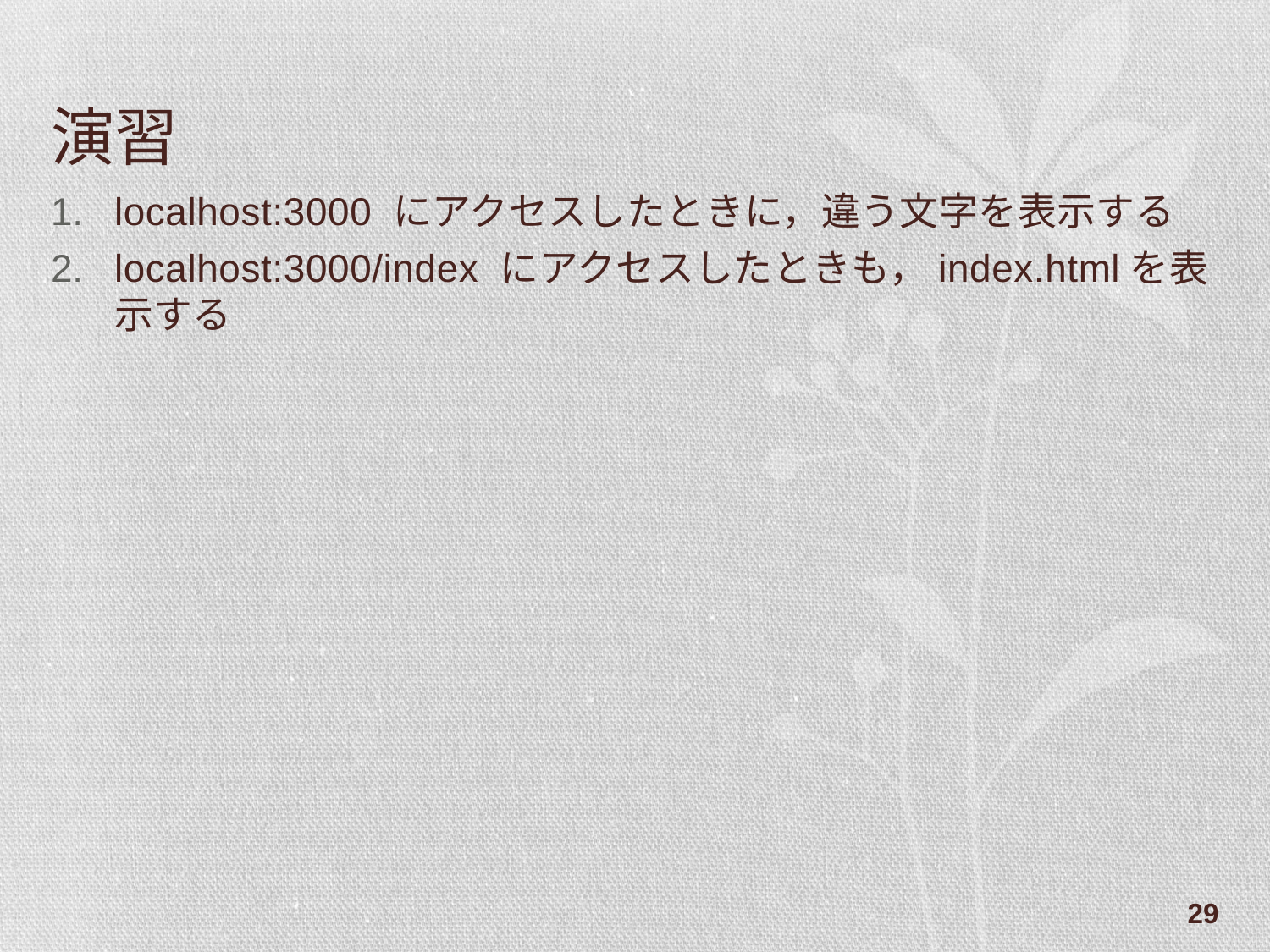

# 演習
localhost:3000 にアクセスしたときに，違う文字を表示する
localhost:3000/index にアクセスしたときも，index.htmlを表示する
29